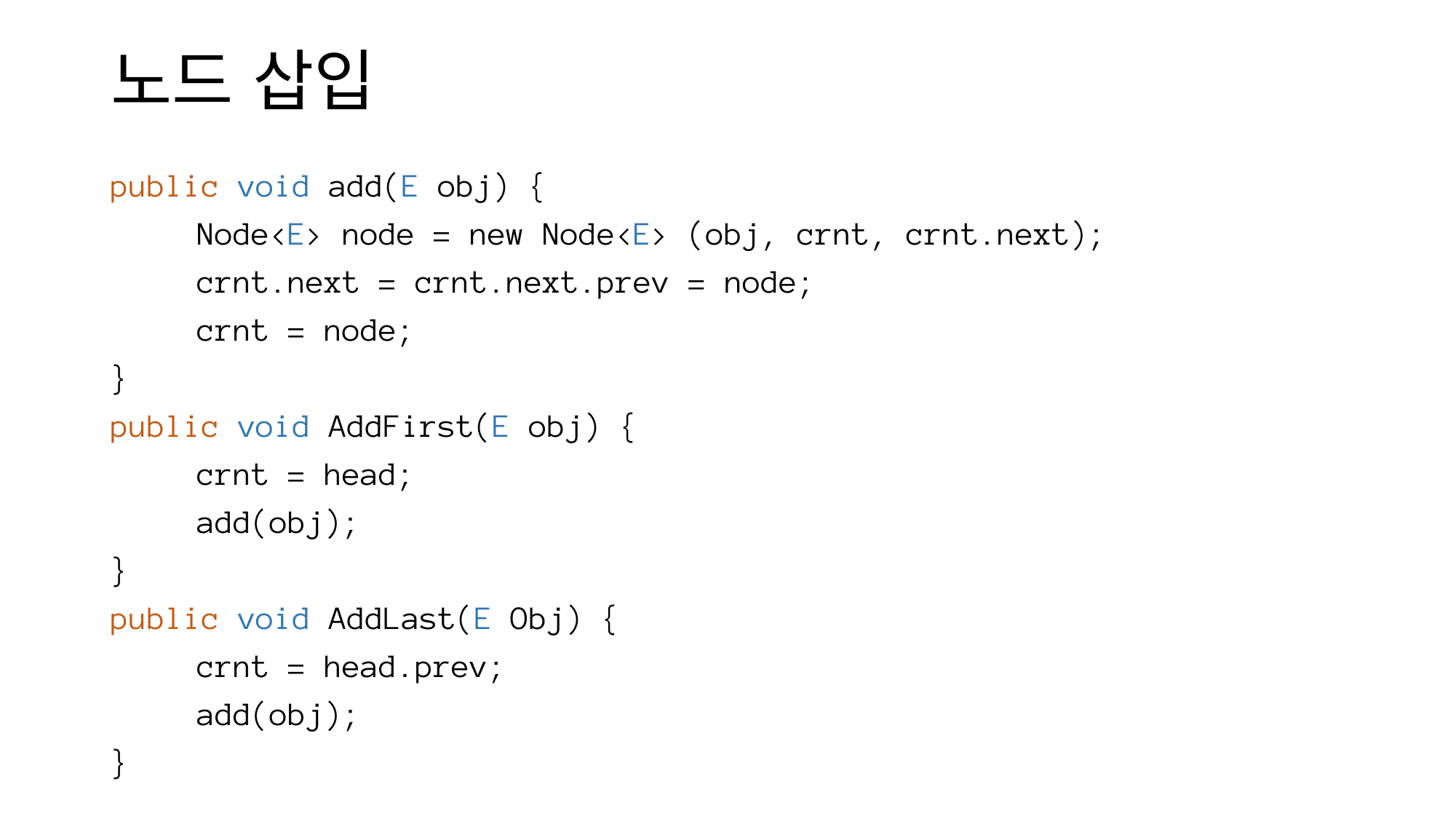

# 노드 삽입
public void add(E obj) {
	Node<E> node = new Node<E> (obj, crnt, crnt.next);
	crnt.next = crnt.next.prev = node;
	crnt = node;
}
public void AddFirst(E obj) {
	crnt = head;
	add(obj);
}
public void AddLast(E Obj) {
	crnt = head.prev;
	add(obj);
}